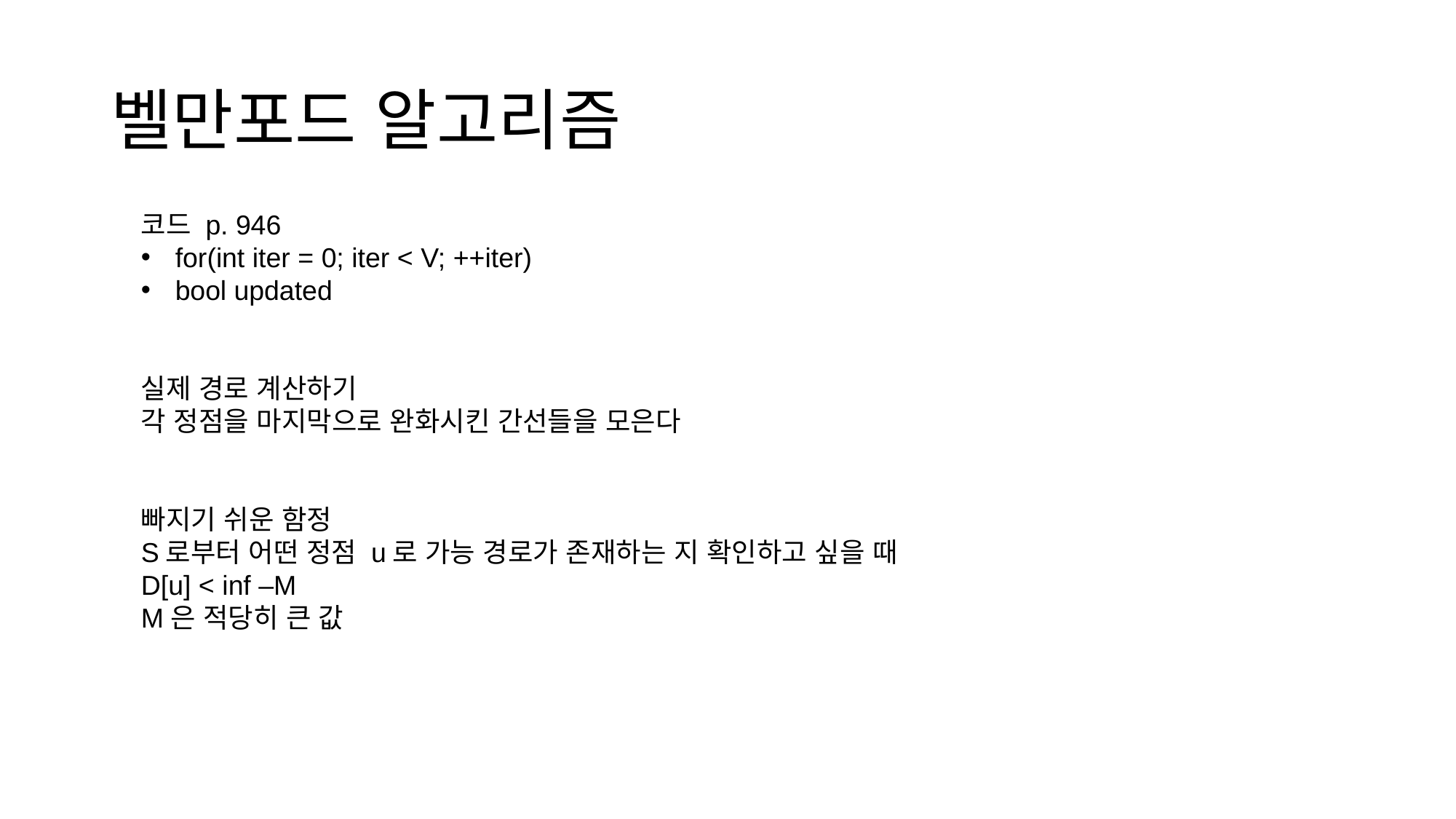

# 벨만포드 알고리즘
코드 p. 946
for(int iter = 0; iter < V; ++iter)
bool updated

실제 경로 계산하기
각 정점을 마지막으로 완화시킨 간선들을 모은다

빠지기 쉬운 함정
S로부터 어떤 정점 u로 가능 경로가 존재하는 지 확인하고 싶을 때
D[u] < inf –M
M은 적당히 큰 값